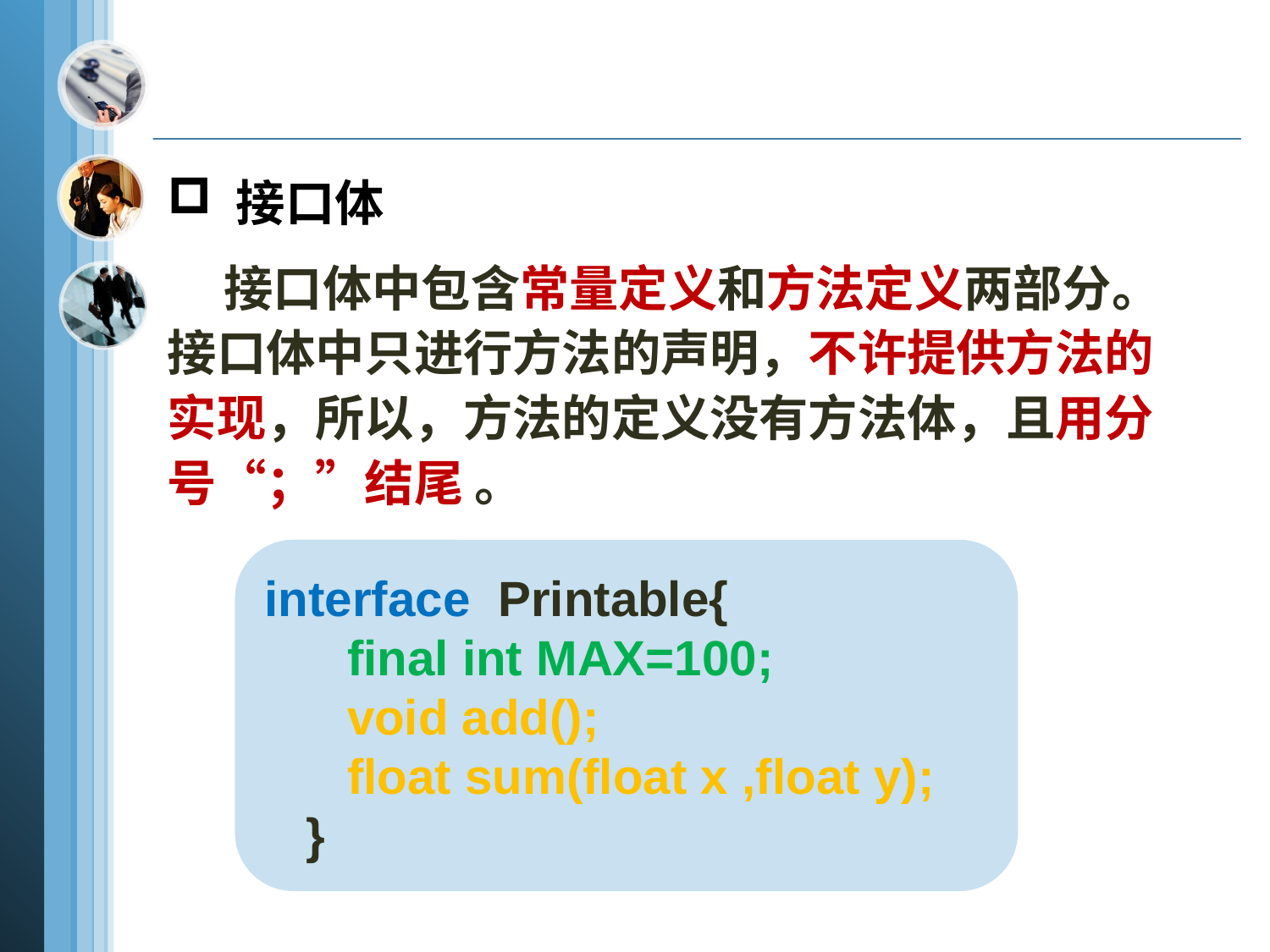

接口体
    接口体中包含常量定义和方法定义两部分。接口体中只进行方法的声明，不许提供方法的实现，所以，方法的定义没有方法体，且用分号“；”结尾 。
interface  Printable{
      final int MAX=100;
      void add();
      float sum(float x ,float y);
   }